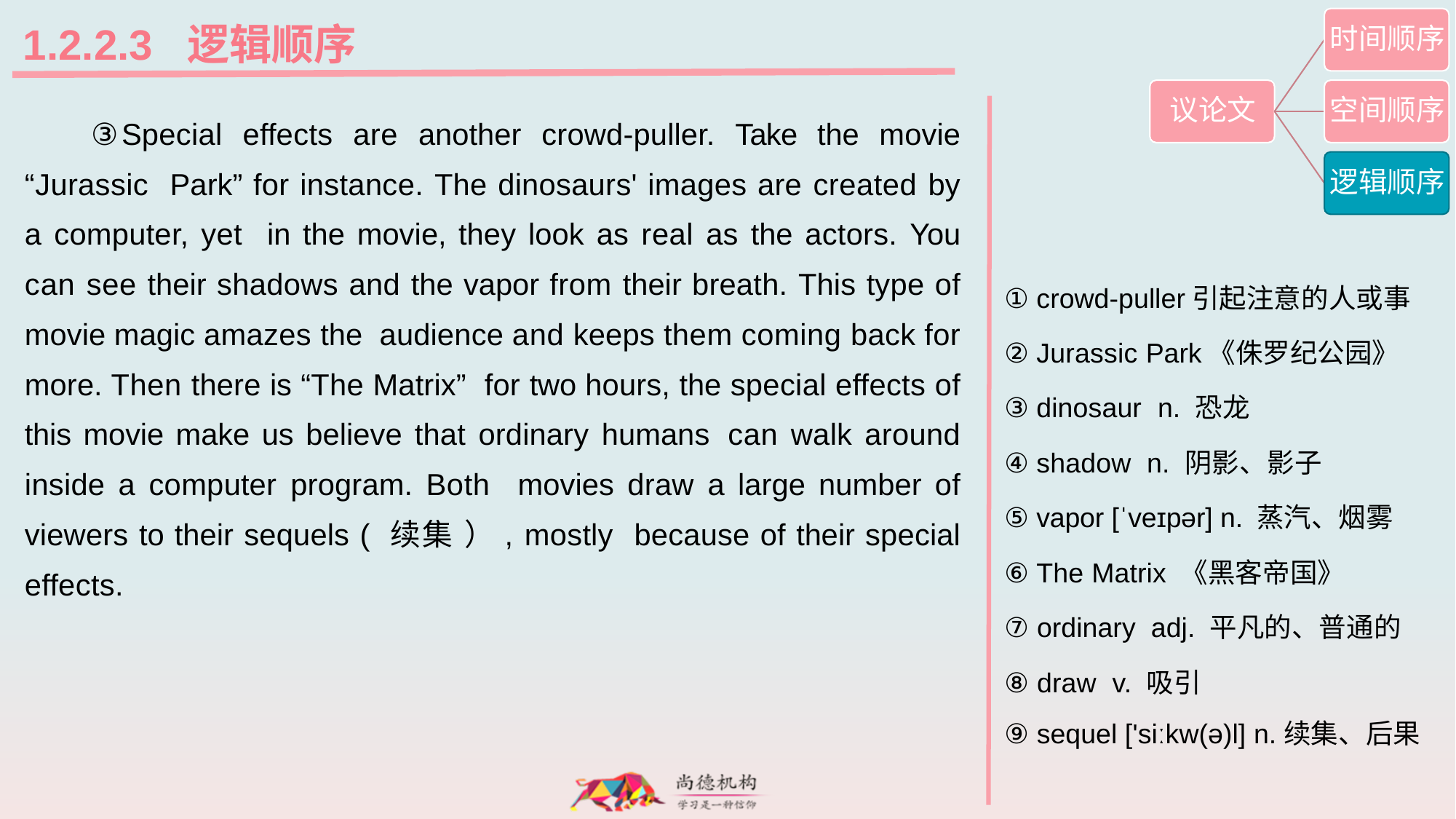

议论文

时间顺序

空间顺序

逻辑顺序
1.2.2.3  逻辑顺序
  ③Special effects are another crowd-puller. Take the movie “Jurassic  Park” for instance. The dinosaurs' images are created by a computer, yet  in the movie, they look as real as the actors. You can see their shadows and the vapor from their breath. This type of movie magic amazes the  audience and keeps them coming back for more. Then there is “The Matrix”  for two hours, the special effects of this movie make us believe that ordinary humans can walk around inside a computer program. Both  movies draw a large number of viewers to their sequels ( 续集 ）, mostly  because of their special effects.
① crowd-puller引起注意的人或事
② Jurassic Park《侏罗纪公园》
③ dinosaur  n. 恐龙
④ shadow  n. 阴影、影子
⑤ vapor [ˈveɪpər] n. 蒸汽、烟雾
⑥ The Matrix 《黑客帝国》
⑦ ordinary  adj. 平凡的、普通的
⑧ draw  v. 吸引
⑨ sequel ['siːkw(ə)l] n.续集、后果